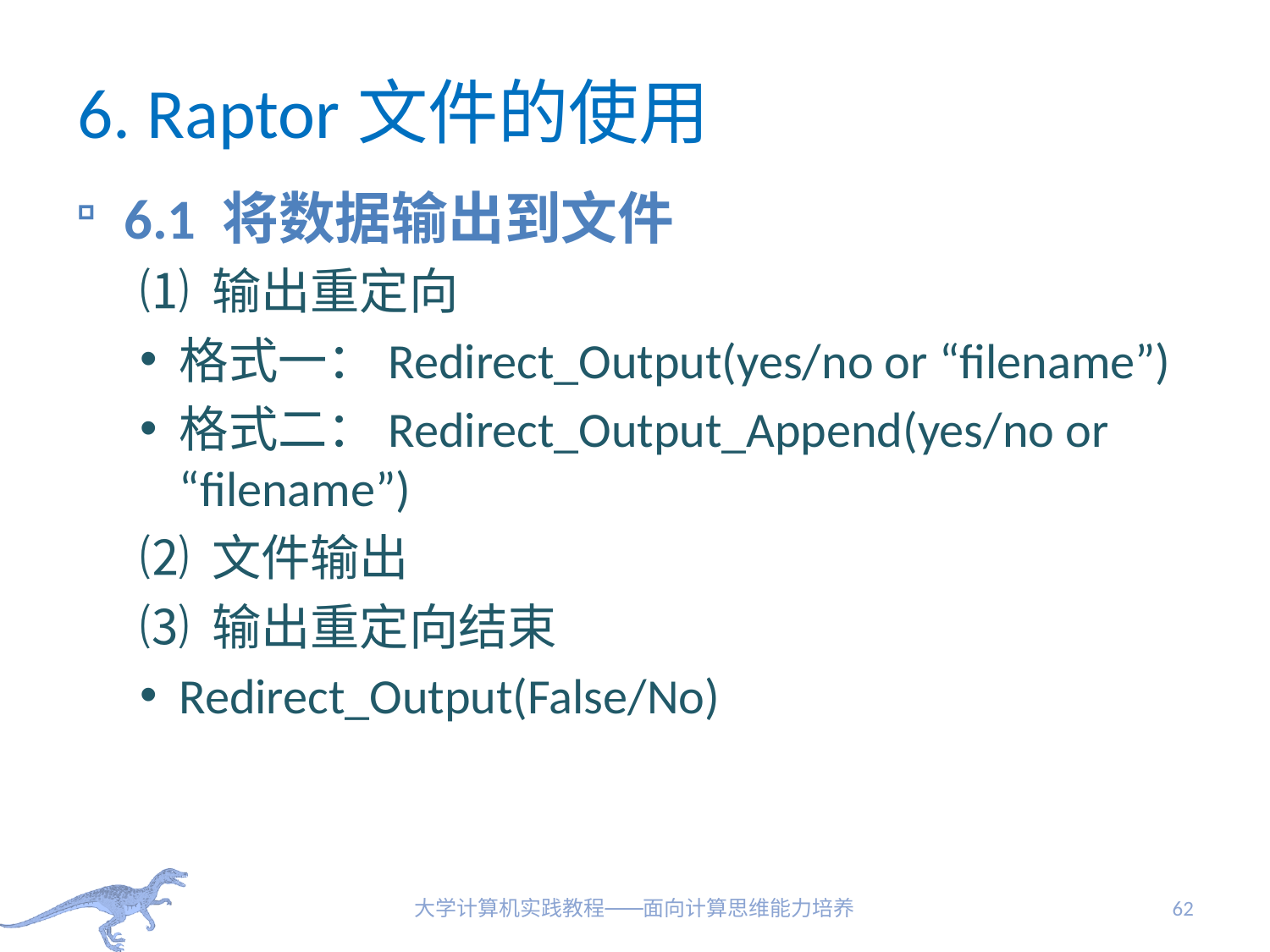

# 6. Raptor文件的使用
6.1 将数据输出到文件
⑴ 输出重定向
格式一：Redirect_Output(yes/no or “filename”)
格式二：Redirect_Output_Append(yes/no or “filename”)
⑵ 文件输出
⑶ 输出重定向结束
Redirect_Output(False/No)
大学计算机实践教程——面向计算思维能力培养
62